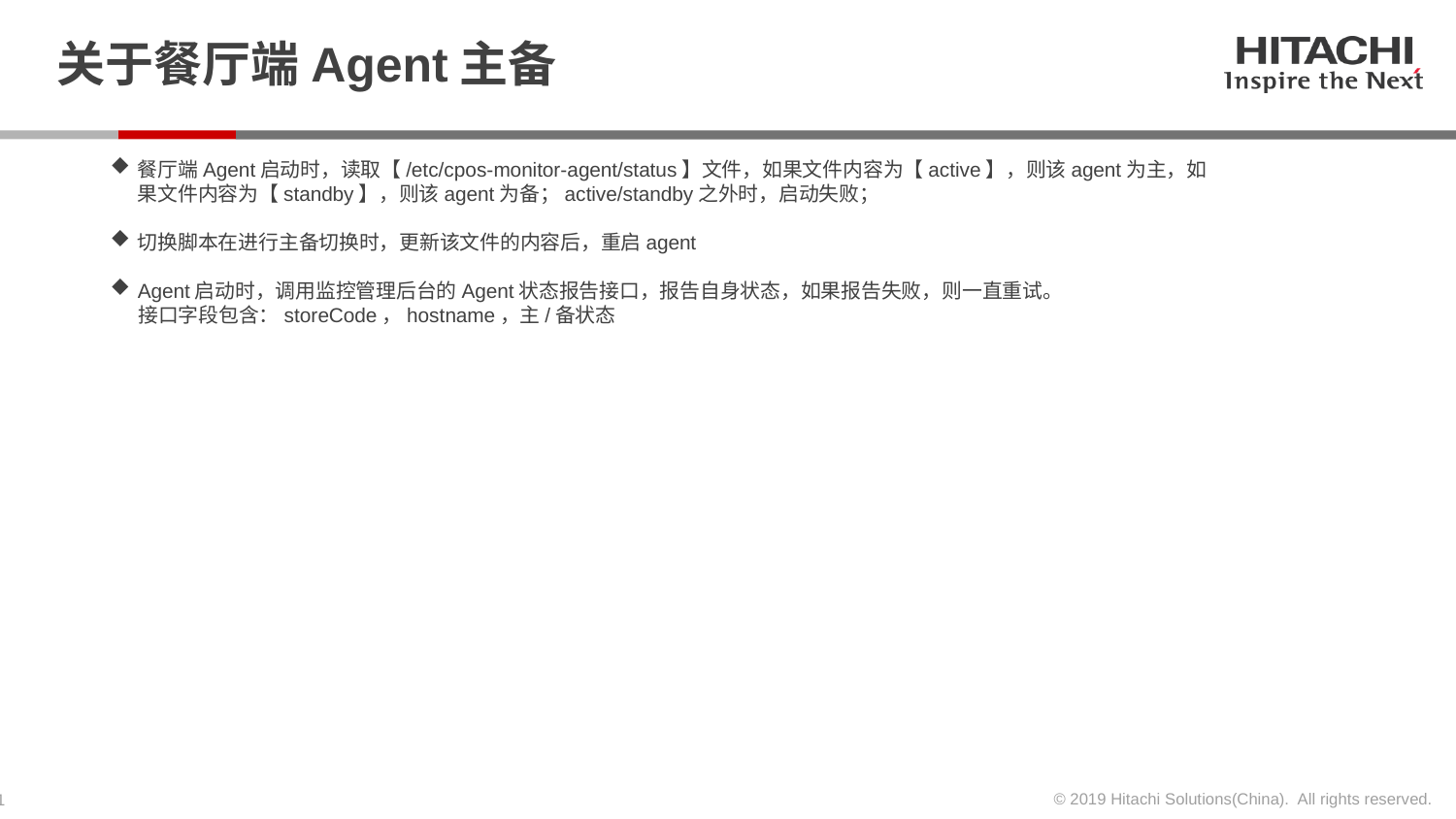

# 关于餐厅端Agent主备
餐厅端Agent启动时，读取【/etc/cpos-monitor-agent/status】文件，如果文件内容为【active】，则该agent为主，如果文件内容为【standby】，则该agent为备；active/standby之外时，启动失败；

切换脚本在进行主备切换时，更新该文件的内容后，重启agent

Agent启动时，调用监控管理后台的Agent状态报告接口，报告自身状态，如果报告失败，则一直重试。
     接口字段包含：storeCode，hostname，主/备状态